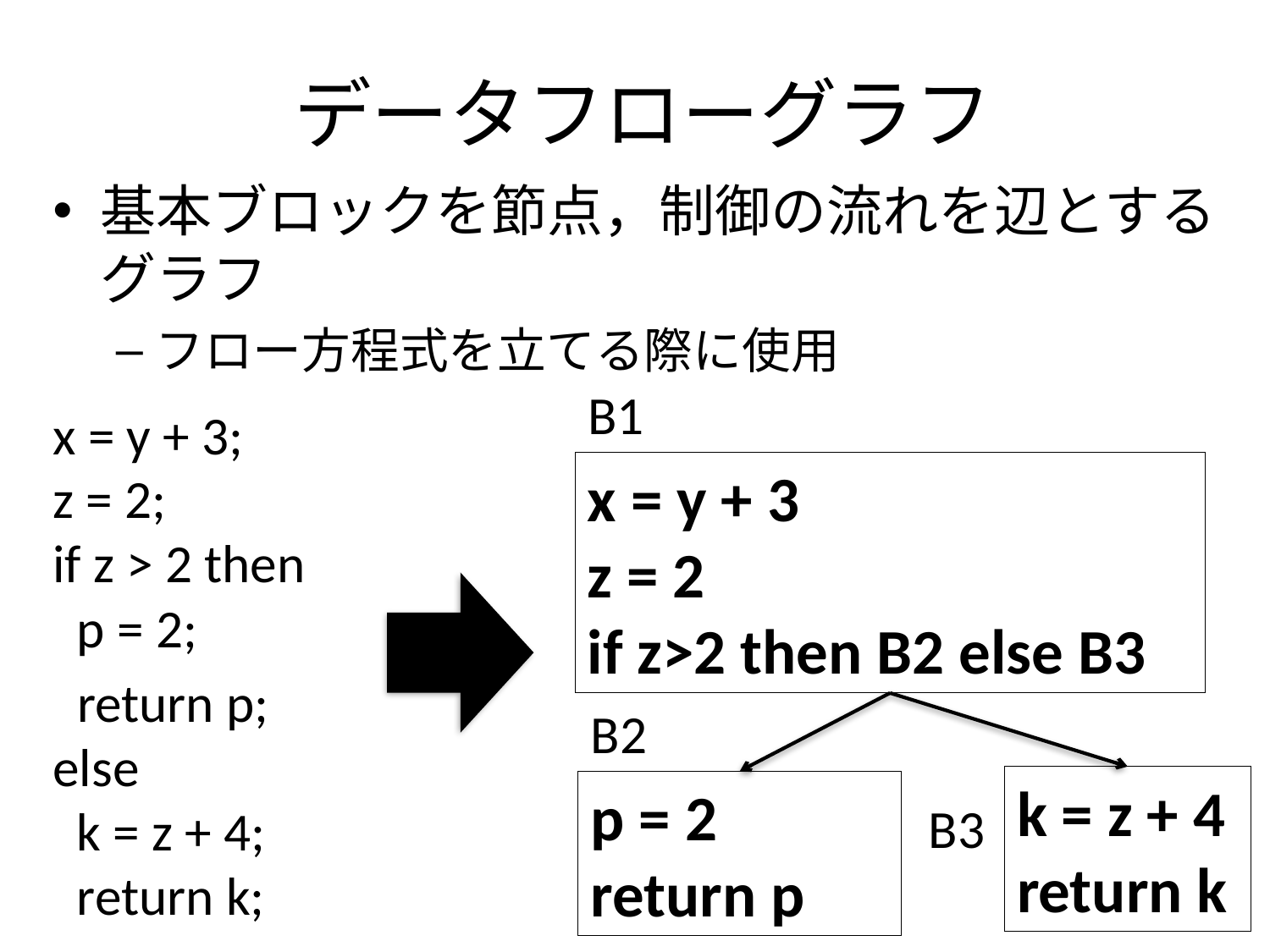

# データフローグラフ
基本ブロックを節点，制御の流れを辺とする
グラフ
フロー方程式を立てる際に使用
B1
x = y + 3;
z = 2;
if z > 2 then
  p = 2;
  return p;
else
  k = z + 4;
  return k;
x = y + 3
z = 2
if z>2 then B2 else B3

B2
k = z + 4
return k
p = 2
return p
B3